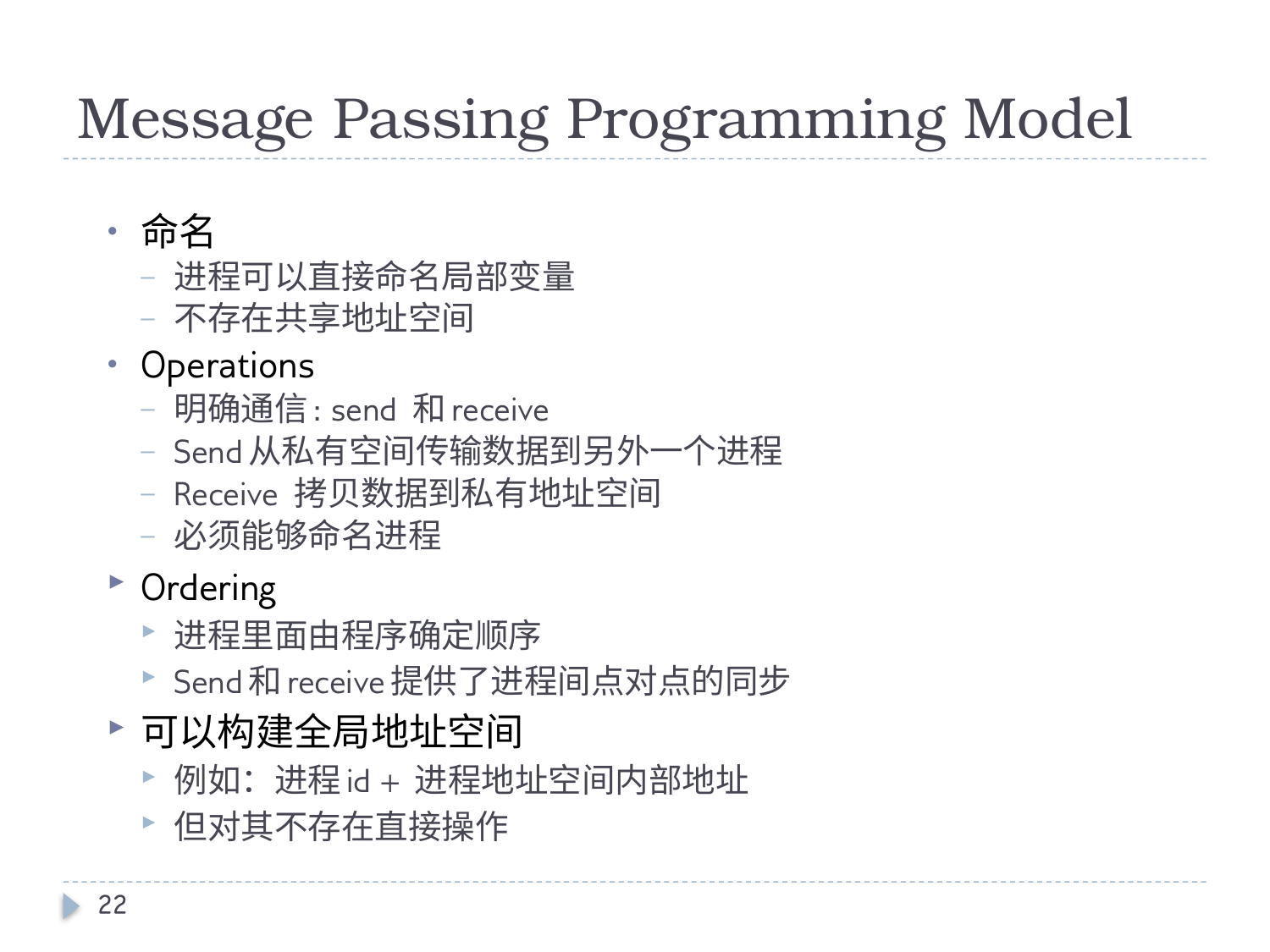

# Message Passing Programming Model
命名
进程可以直接命名局部变量
不存在共享地址空间
Operations
明确通信: send 和receive
Send从私有空间传输数据到另外一个进程
Receive 拷贝数据到私有地址空间
必须能够命名进程
Ordering
进程里面由程序确定顺序
Send和receive提供了进程间点对点的同步
可以构建全局地址空间
例如：进程id + 进程地址空间内部地址
但对其不存在直接操作
22